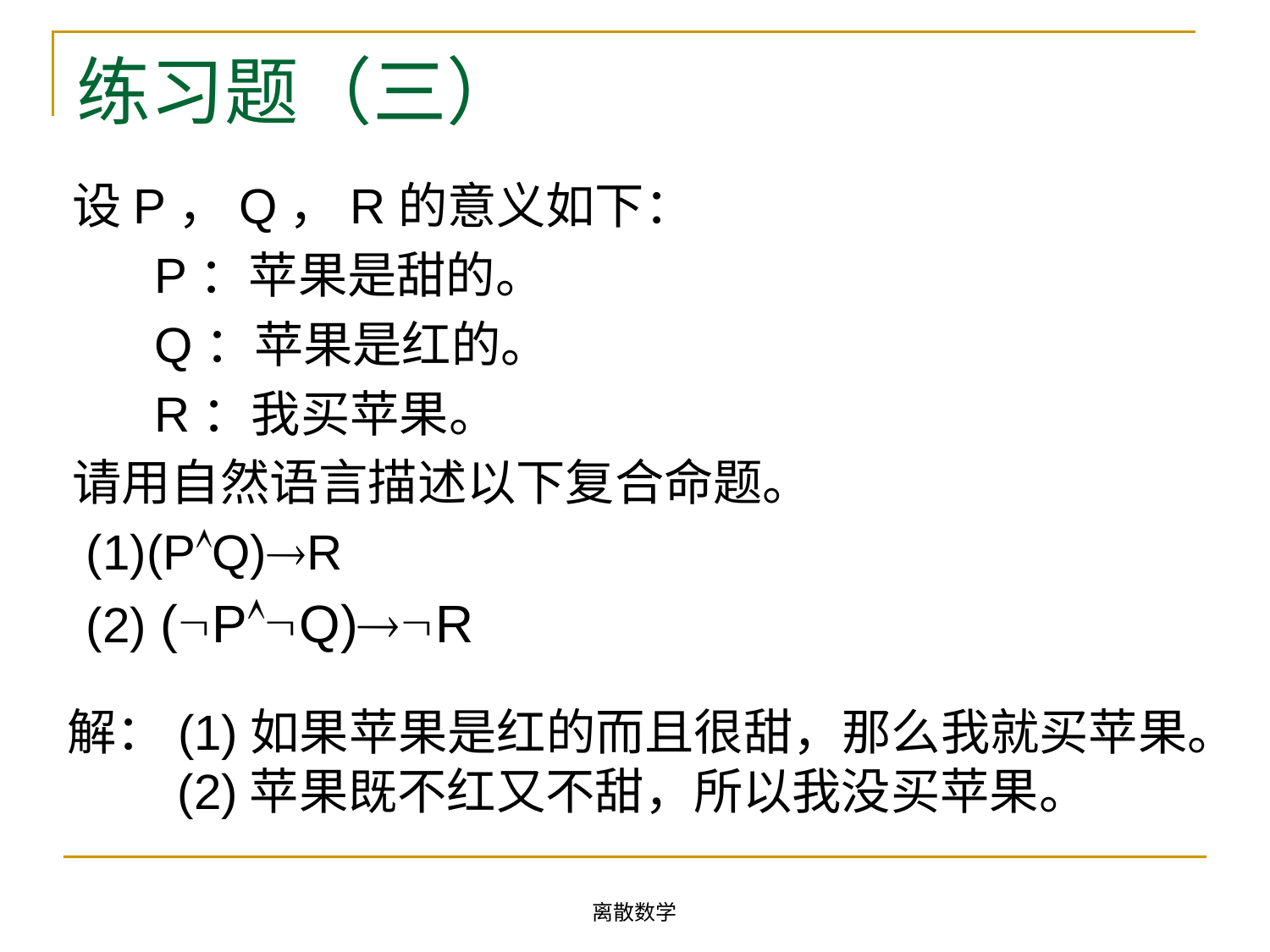

# 练习题（三）
设P，Q，R的意义如下：
      P：苹果是甜的。
      Q：苹果是红的。
      R：我买苹果。
请用自然语言描述以下复合命题。
 (1)(P∧Q)→R
 (2) (¬P∧¬Q)→¬R
解：(1)如果苹果是红的而且很甜，那么我就买苹果。
        (2)苹果既不红又不甜，所以我没买苹果。

39
离散数学